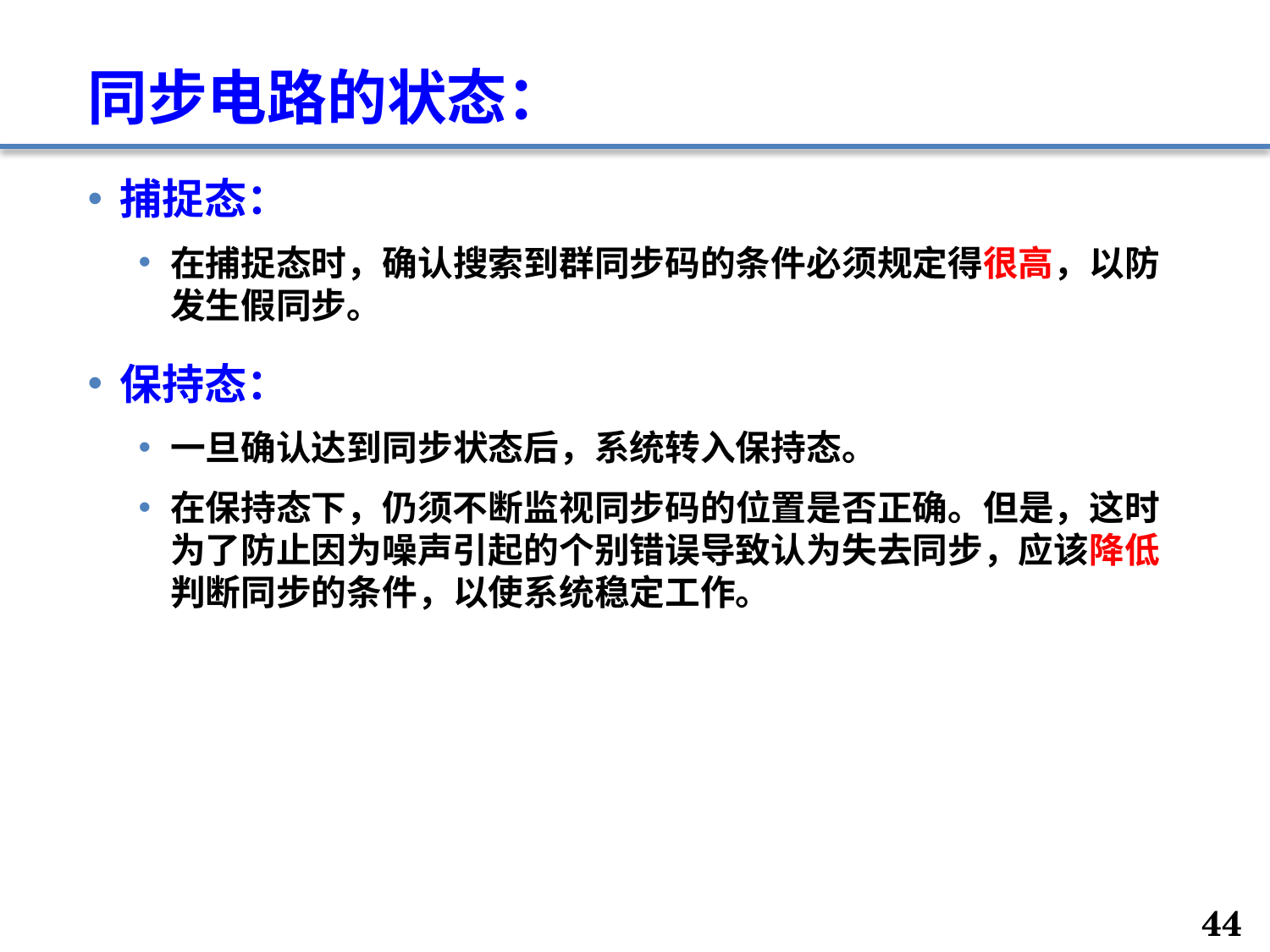

# 同步电路的状态：
捕捉态：
在捕捉态时，确认搜索到群同步码的条件必须规定得很高，以防发生假同步。
保持态：
一旦确认达到同步状态后，系统转入保持态。
在保持态下，仍须不断监视同步码的位置是否正确。但是，这时为了防止因为噪声引起的个别错误导致认为失去同步，应该降低判断同步的条件，以使系统稳定工作。
44